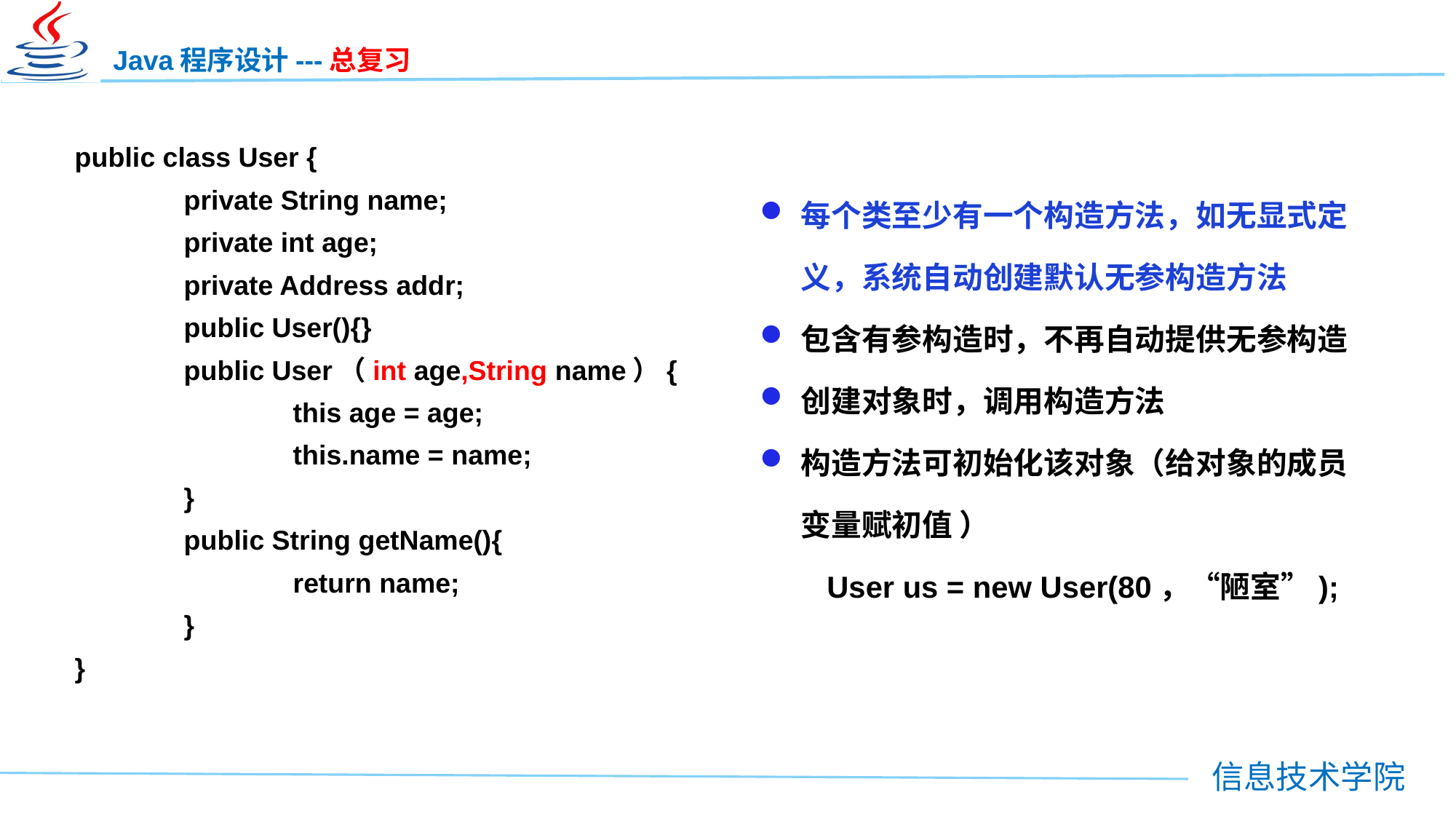

public class User {
	private String name;
	private int age;
	private Address addr;
	public User(){}
	public User（int age,String name）{
		this age = age;
		this.name = name;
	}
	public String getName(){
    		return name;
	}
}
每个类至少有一个构造方法，如无显式定义，系统自动创建默认无参构造方法
包含有参构造时，不再自动提供无参构造
创建对象时，调用构造方法
构造方法可初始化该对象（给对象的成员变量赋初值 ）
        User us = new User(80，“陋室”);